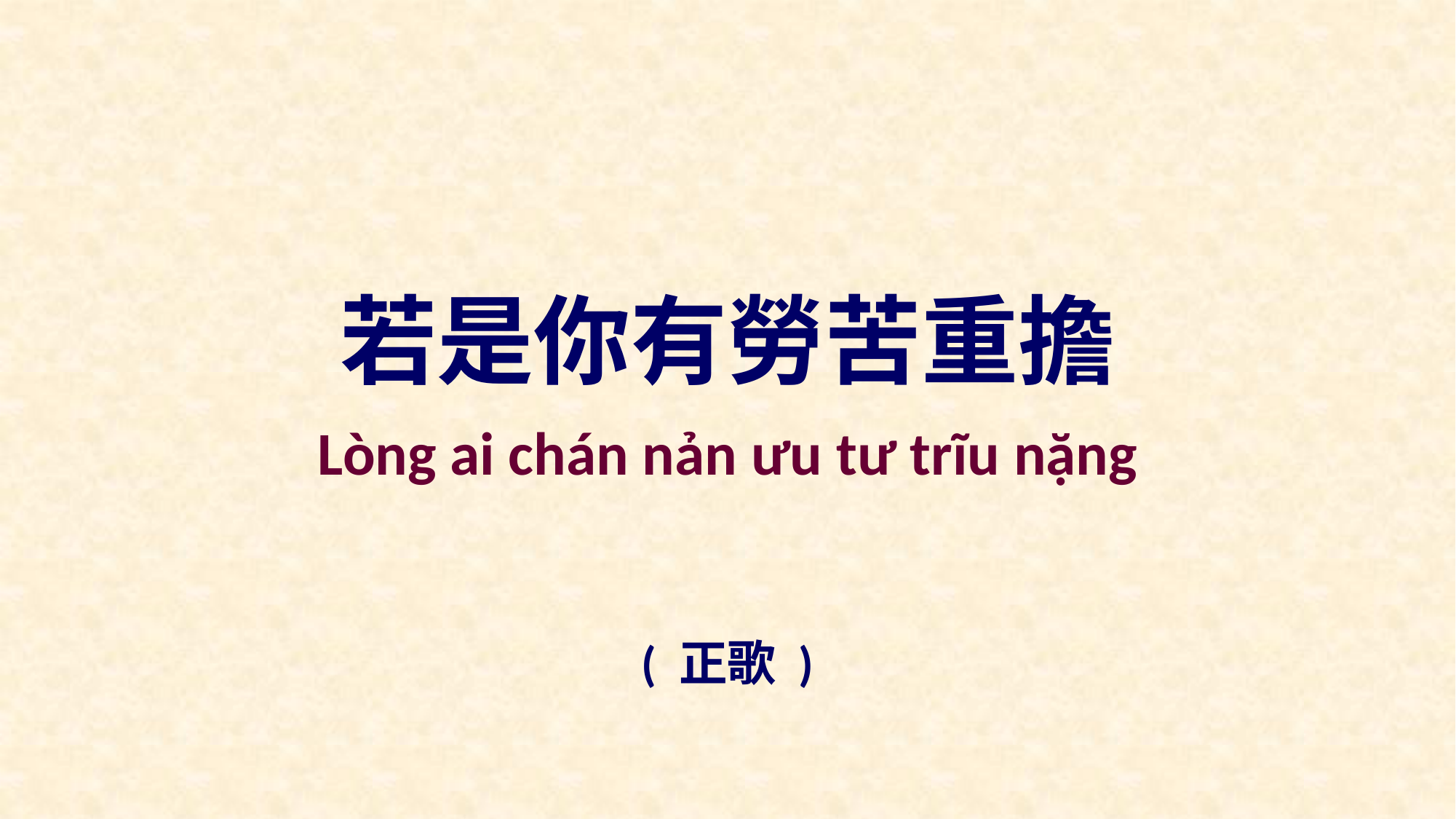

若是你有勞苦重擔
Lòng ai chán nản ưu tư trĩu nặng
( 正歌 )